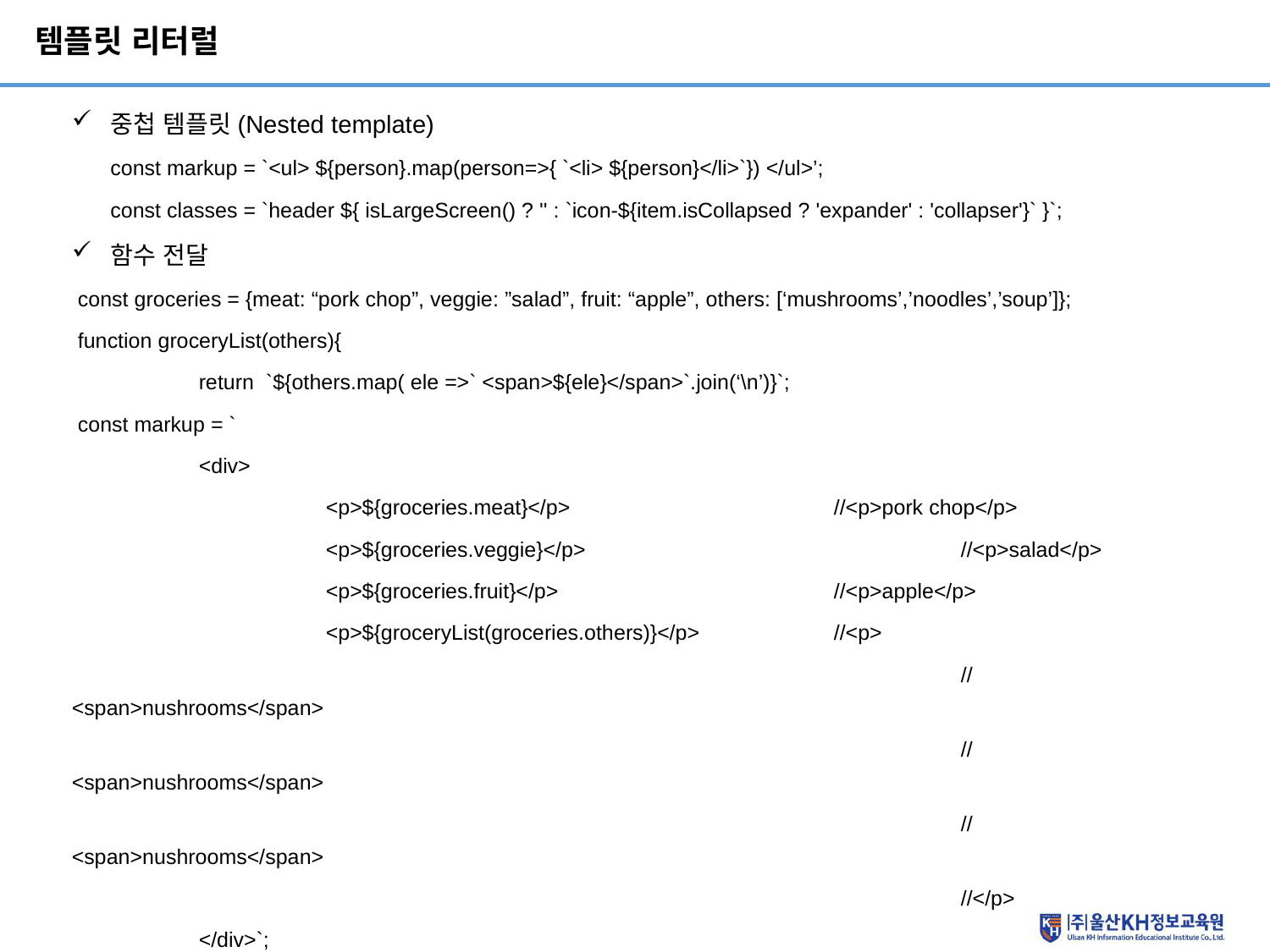

# 템플릿 리터럴

중첩 템플릿(Nested template)
const markup = `<ul> ${person}.map(person=>{ `<li> ${person}</li>`}) </ul>’;
const classes = `header ${ isLargeScreen() ? '' : `icon-${item.isCollapsed ? 'expander' : 'collapser'}` }`;
함수 전달
 const groceries = {meat: “pork chop”, veggie: ”salad”, fruit: “apple”, others: [‘mushrooms’,’noodles’,’soup’]};
 function groceryList(others){
	return  `${others.map( ele =>` <span>${ele}</span>`.join(‘\n’)}`;
 const markup = `
	<div>
		<p>${groceries.meat}</p>			//<p>pork chop</p>
		<p>${groceries.veggie}</p>			//<p>salad</p>
		<p>${groceries.fruit}</p>			//<p>apple</p>
		<p>${groceryList(groceries.others)}</p>		//<p>
							//	<span>nushrooms</span>
							//	<span>nushrooms</span>
							//	<span>nushrooms</span>
							//</p>
	</div>`;